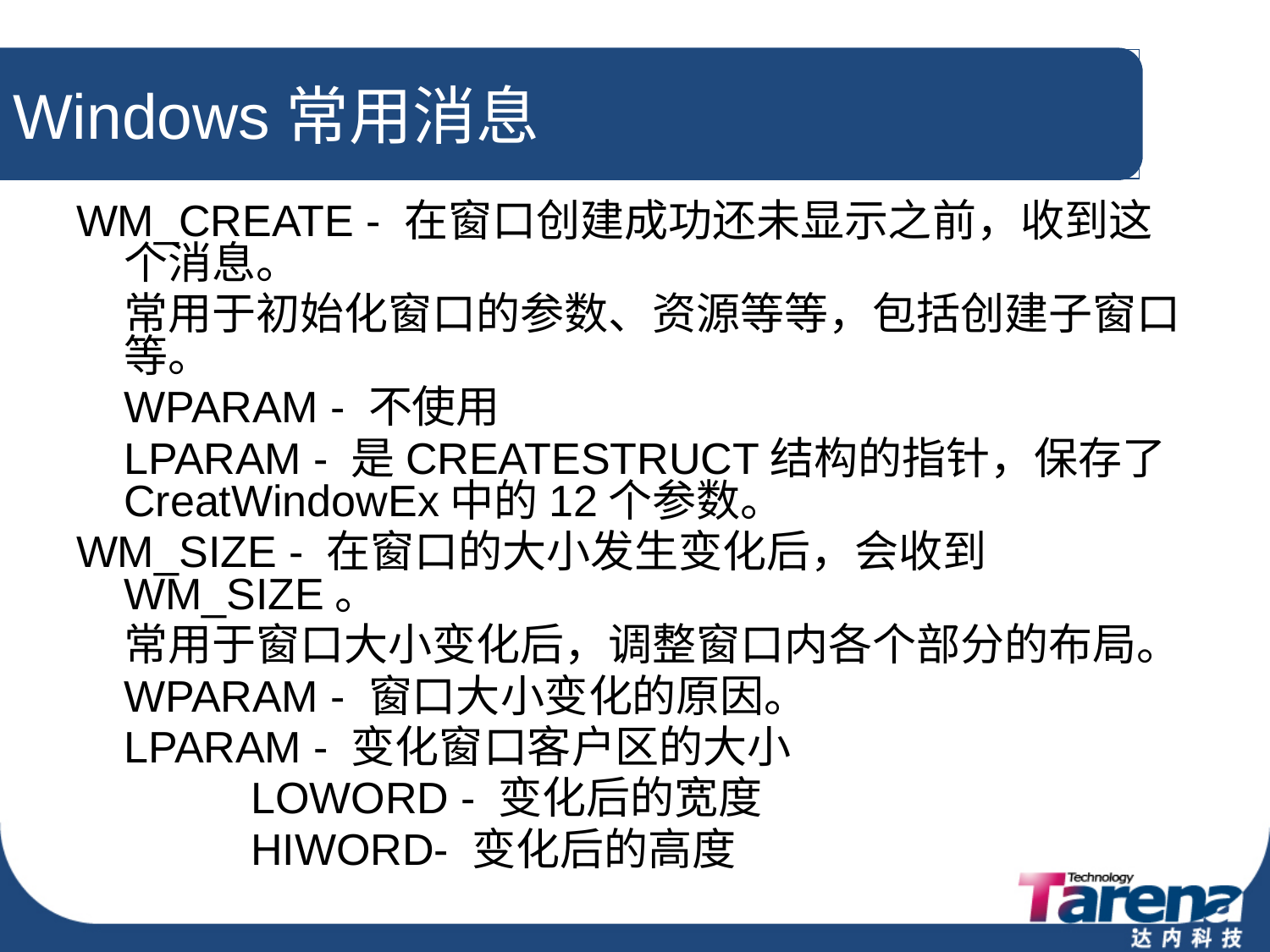

# Windows常用消息
WM_CREATE - 在窗口创建成功还未显示之前，收到这个消息。
	常用于初始化窗口的参数、资源等等，包括创建子窗口等。
	WPARAM - 不使用
	LPARAM - 是CREATESTRUCT结构的指针，保存了CreatWindowEx中的12个参数。
WM_SIZE - 在窗口的大小发生变化后，会收到WM_SIZE。
	常用于窗口大小变化后，调整窗口内各个部分的布局。
	WPARAM - 窗口大小变化的原因。
	LPARAM - 变化窗口客户区的大小
		LOWORD - 变化后的宽度
		HIWORD- 变化后的高度